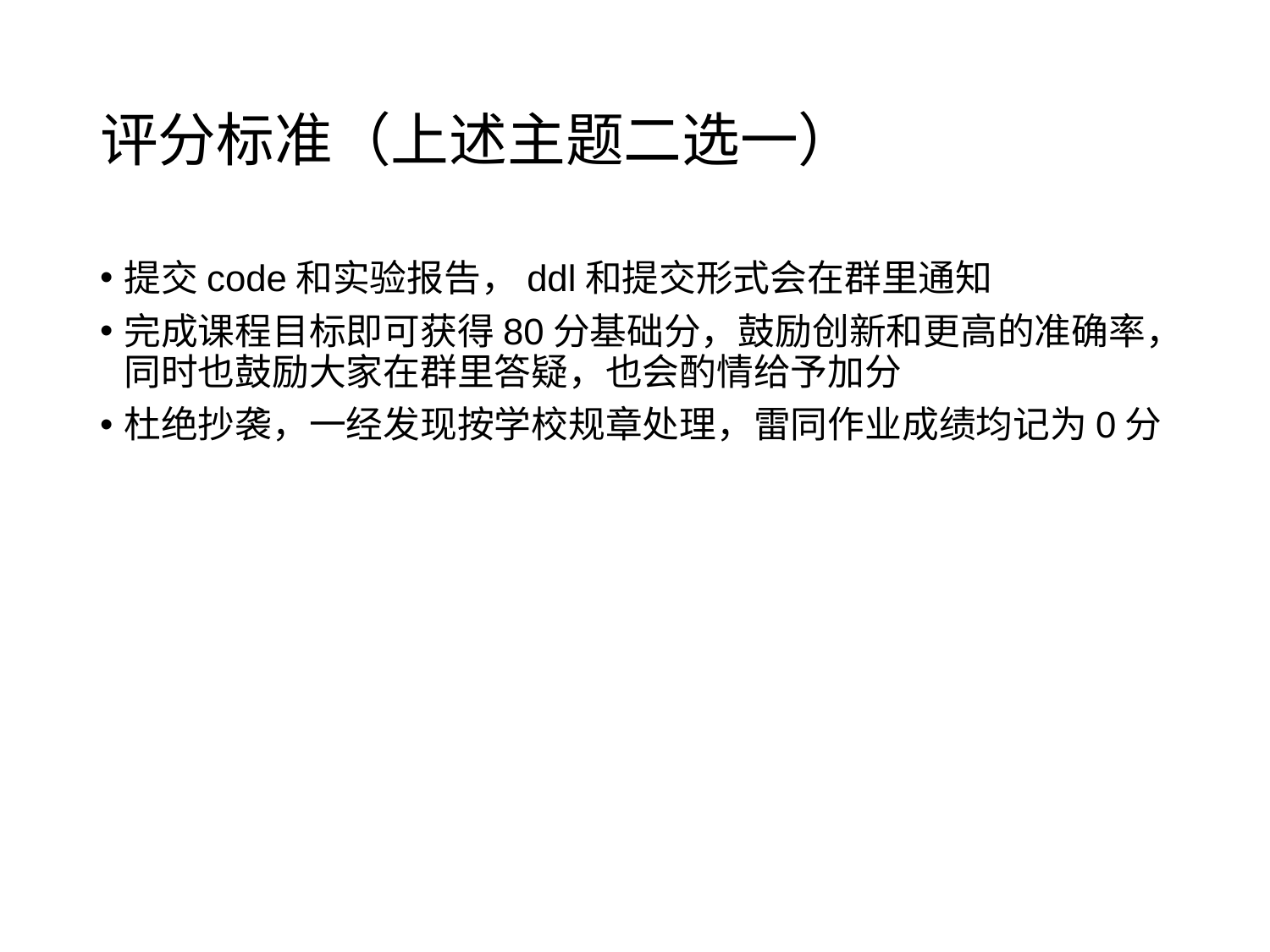

# 评分标准（上述主题二选一）
提交code和实验报告，ddl和提交形式会在群里通知
完成课程目标即可获得80分基础分，鼓励创新和更高的准确率，同时也鼓励大家在群里答疑，也会酌情给予加分
杜绝抄袭，一经发现按学校规章处理，雷同作业成绩均记为0分